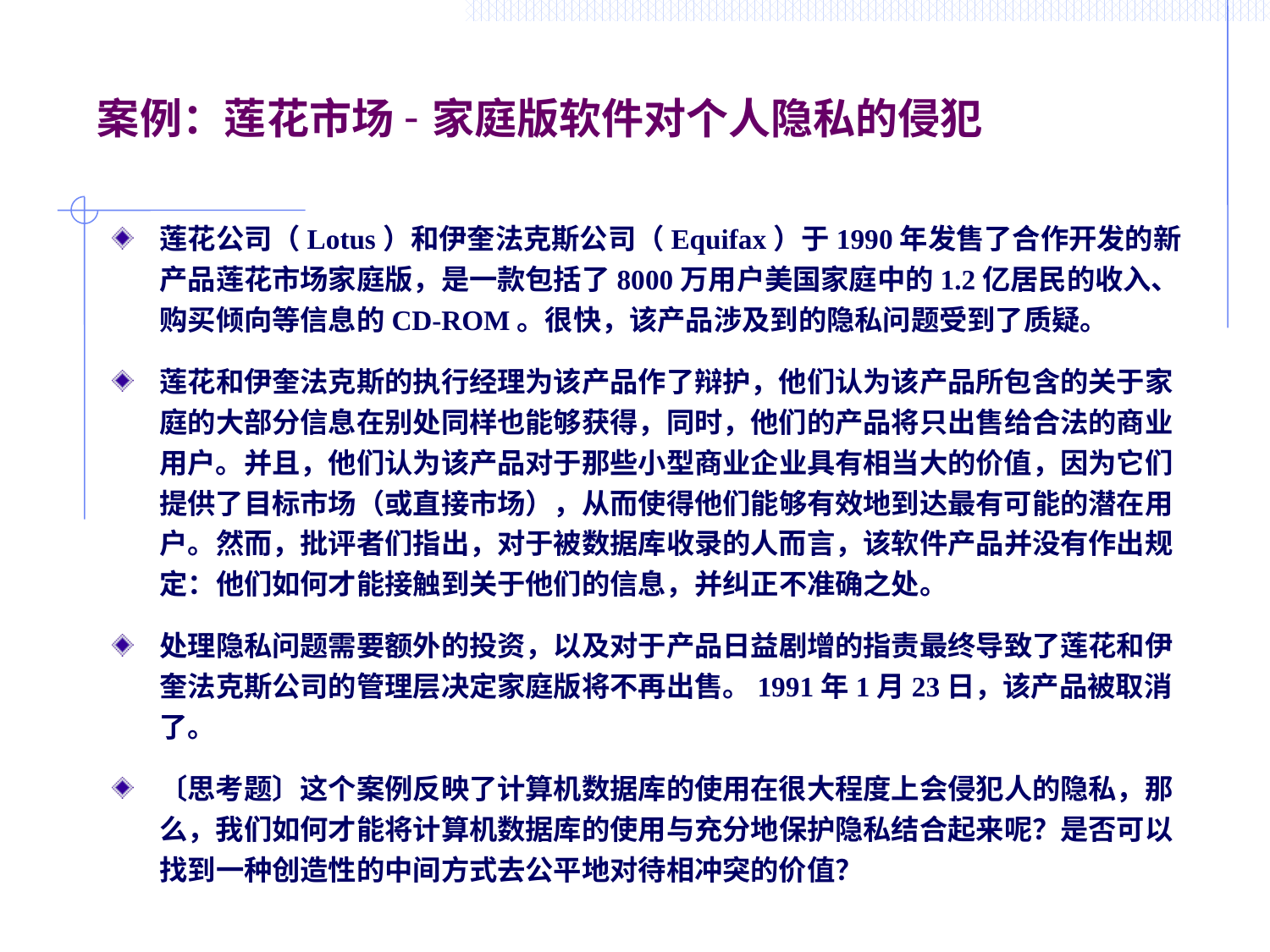

# 案例：莲花市场-家庭版软件对个人隐私的侵犯
莲花公司（Lotus）和伊奎法克斯公司（Equifax）于1990年发售了合作开发的新产品莲花市场家庭版，是一款包括了8000万用户美国家庭中的1.2亿居民的收入、购买倾向等信息的CD-ROM。很快，该产品涉及到的隐私问题受到了质疑。
莲花和伊奎法克斯的执行经理为该产品作了辩护，他们认为该产品所包含的关于家庭的大部分信息在别处同样也能够获得，同时，他们的产品将只出售给合法的商业用户。并且，他们认为该产品对于那些小型商业企业具有相当大的价值，因为它们提供了目标市场（或直接市场），从而使得他们能够有效地到达最有可能的潜在用户。然而，批评者们指出，对于被数据库收录的人而言，该软件产品并没有作出规定：他们如何才能接触到关于他们的信息，并纠正不准确之处。
处理隐私问题需要额外的投资，以及对于产品日益剧增的指责最终导致了莲花和伊奎法克斯公司的管理层决定家庭版将不再出售。1991年1月23日，该产品被取消了。
〔思考题〕这个案例反映了计算机数据库的使用在很大程度上会侵犯人的隐私，那么，我们如何才能将计算机数据库的使用与充分地保护隐私结合起来呢？是否可以找到一种创造性的中间方式去公平地对待相冲突的价值？